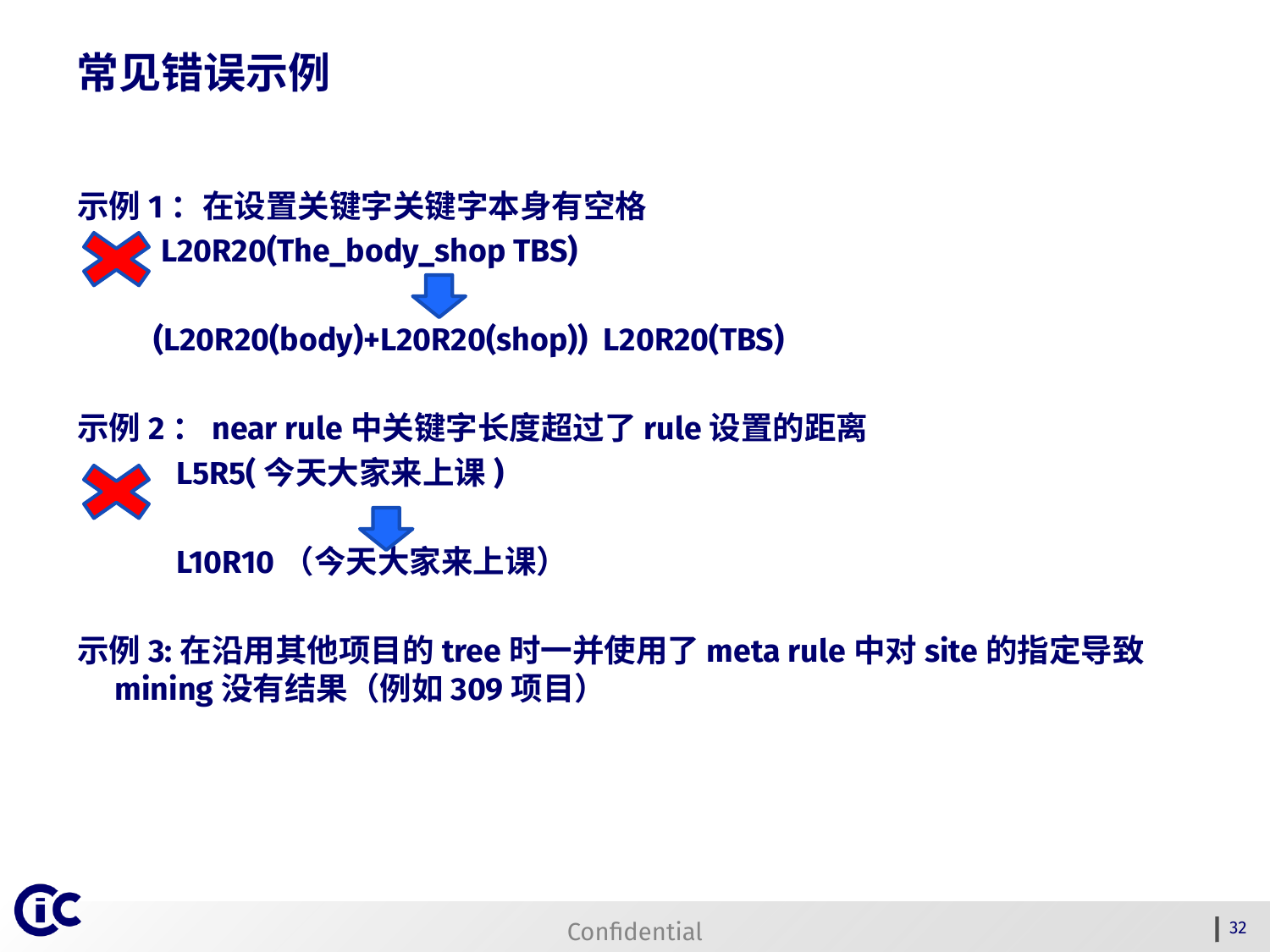

# 常见错误示例
示例1：在设置关键字关键字本身有空格
           L20R20(The_body_shop TBS)

          (L20R20(body)+L20R20(shop))  L20R20(TBS)

示例2：near rule中关键字长度超过了rule设置的距离
             L5R5(今天大家来上课)

             L10R10（今天大家来上课）

示例3:在沿用其他项目的tree时一并使用了meta rule中对site的指定导致mining没有结果（例如309项目）